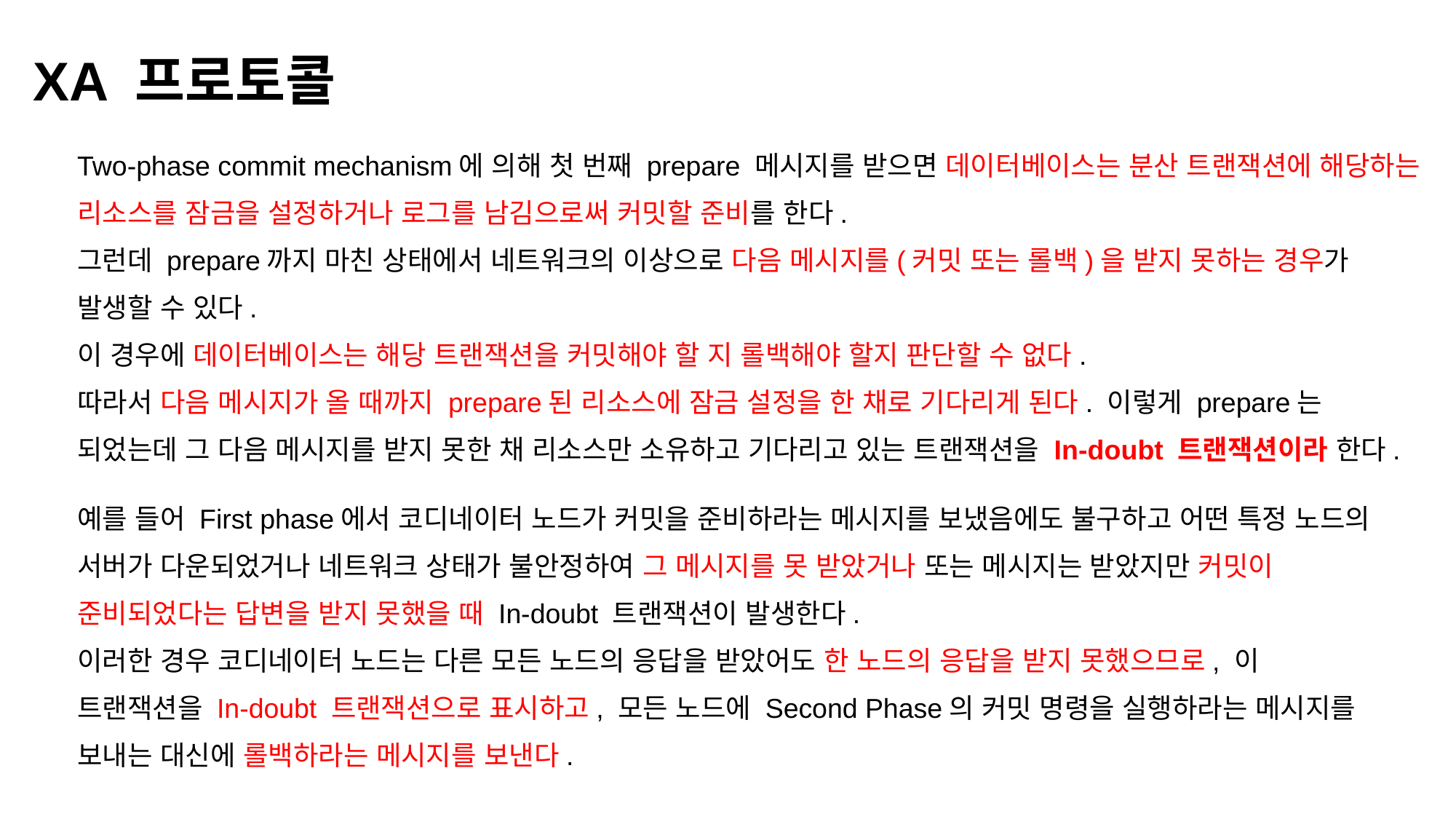

XA 프로토콜
Two-phase commit mechanism에 의해 첫 번째 prepare 메시지를 받으면 데이터베이스는 분산 트랜잭션에 해당하는

리소스를 잠금을 설정하거나 로그를 남김으로써 커밋할 준비를 한다.

그런데 prepare까지 마친 상태에서 네트워크의 이상으로 다음 메시지를(커밋 또는 롤백)을 받지 못하는 경우가

발생할 수 있다.

이 경우에 데이터베이스는 해당 트랜잭션을 커밋해야 할 지 롤백해야 할지 판단할 수 없다.

따라서 다음 메시지가 올 때까지 prepare된 리소스에 잠금 설정을 한 채로 기다리게 된다. 이렇게 prepare는

되었는데 그 다음 메시지를 받지 못한 채 리소스만 소유하고 기다리고 있는 트랜잭션을 In-doubt 트랜잭션이라 한다.

예를 들어 First phase에서 코디네이터 노드가 커밋을 준비하라는 메시지를 보냈음에도 불구하고 어떤 특정 노드의

서버가 다운되었거나 네트워크 상태가 불안정하여 그 메시지를 못 받았거나 또는 메시지는 받았지만 커밋이

준비되었다는 답변을 받지 못했을 때 In-doubt 트랜잭션이 발생한다.

이러한 경우 코디네이터 노드는 다른 모든 노드의 응답을 받았어도 한 노드의 응답을 받지 못했으므로, 이

트랜잭션을 In-doubt 트랜잭션으로 표시하고, 모든 노드에 Second Phase의 커밋 명령을 실행하라는 메시지를

보내는 대신에 롤백하라는 메시지를 보낸다.